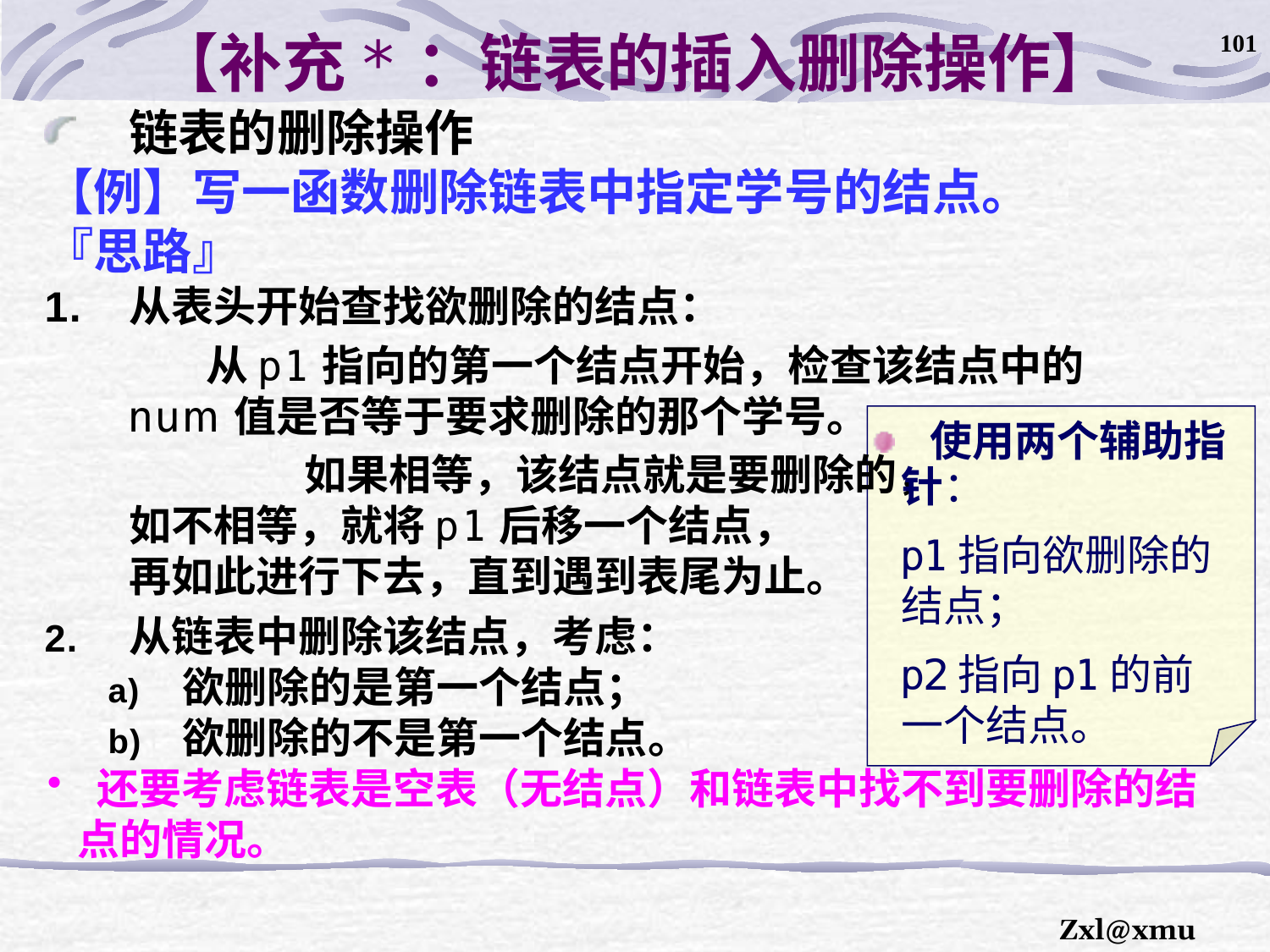

101
# 【补充*：链表的插入删除操作】
链表的删除操作
【例】写一函数删除链表中指定学号的结点。
『思路』
从表头开始查找欲删除的结点：
	       从p1指向的第一个结点开始，检查该结点中的num值是否等于要求删除的那个学号。
		    如果相等，该结点就是要删除的，
如不相等，就将p1后移一个结点，
再如此进行下去，直到遇到表尾为止。
从链表中删除该结点，考虑：
欲删除的是第一个结点；
欲删除的不是第一个结点。

  使用两个辅助指针：
p1指向欲删除的结点；
p2指向p1的前一个结点。
 还要考虑链表是空表（无结点）和链表中找不到要删除的结点的情况。